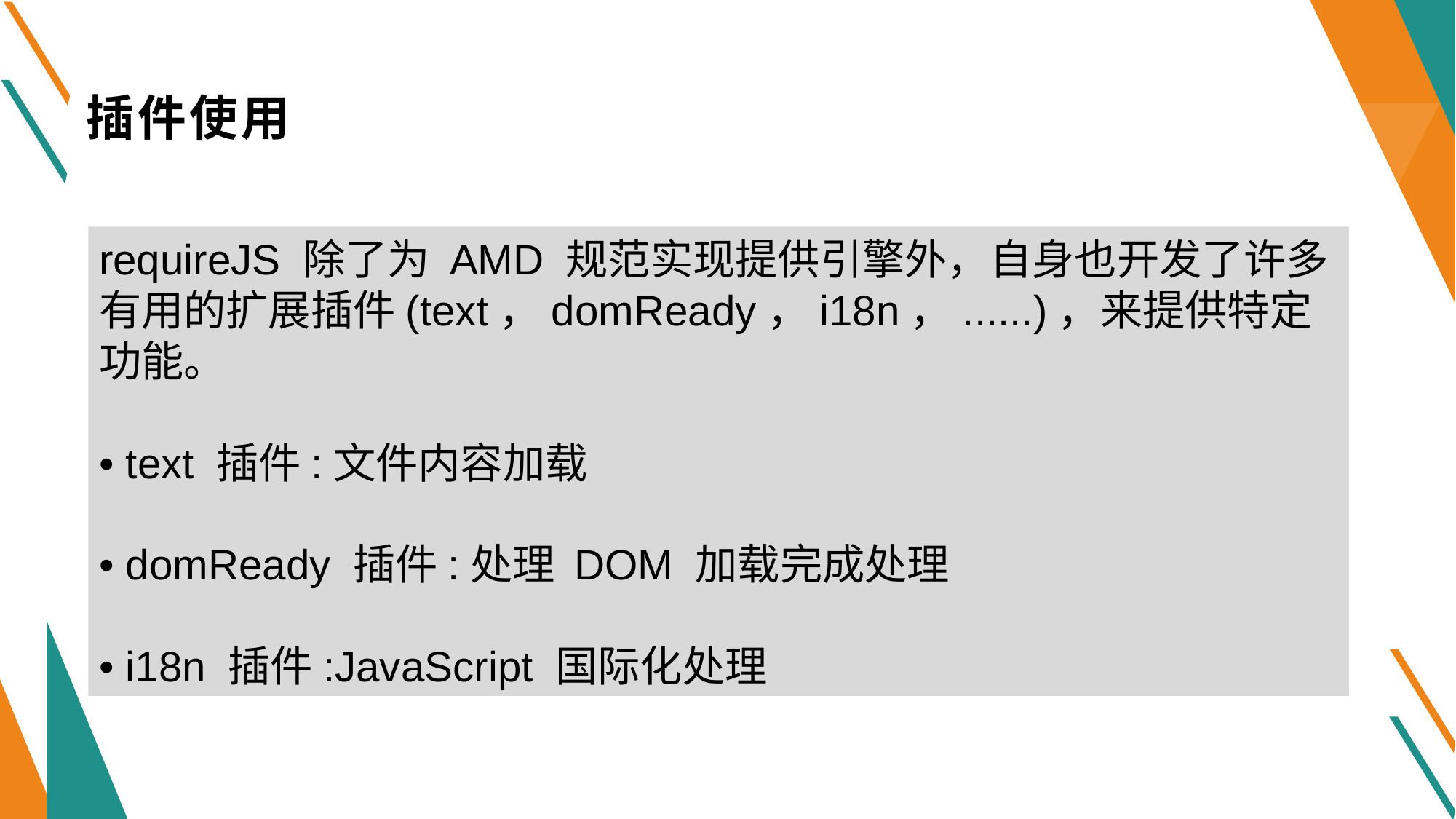

# 插件使用
requireJS 除了为 AMD 规范实现提供引擎外，自身也开发了许多有用的扩展插件(text，domReady，i18n，......)，来提供特定功能。
• text 插件:文件内容加载
• domReady 插件:处理 DOM 加载完成处理
• i18n 插件:JavaScript 国际化处理